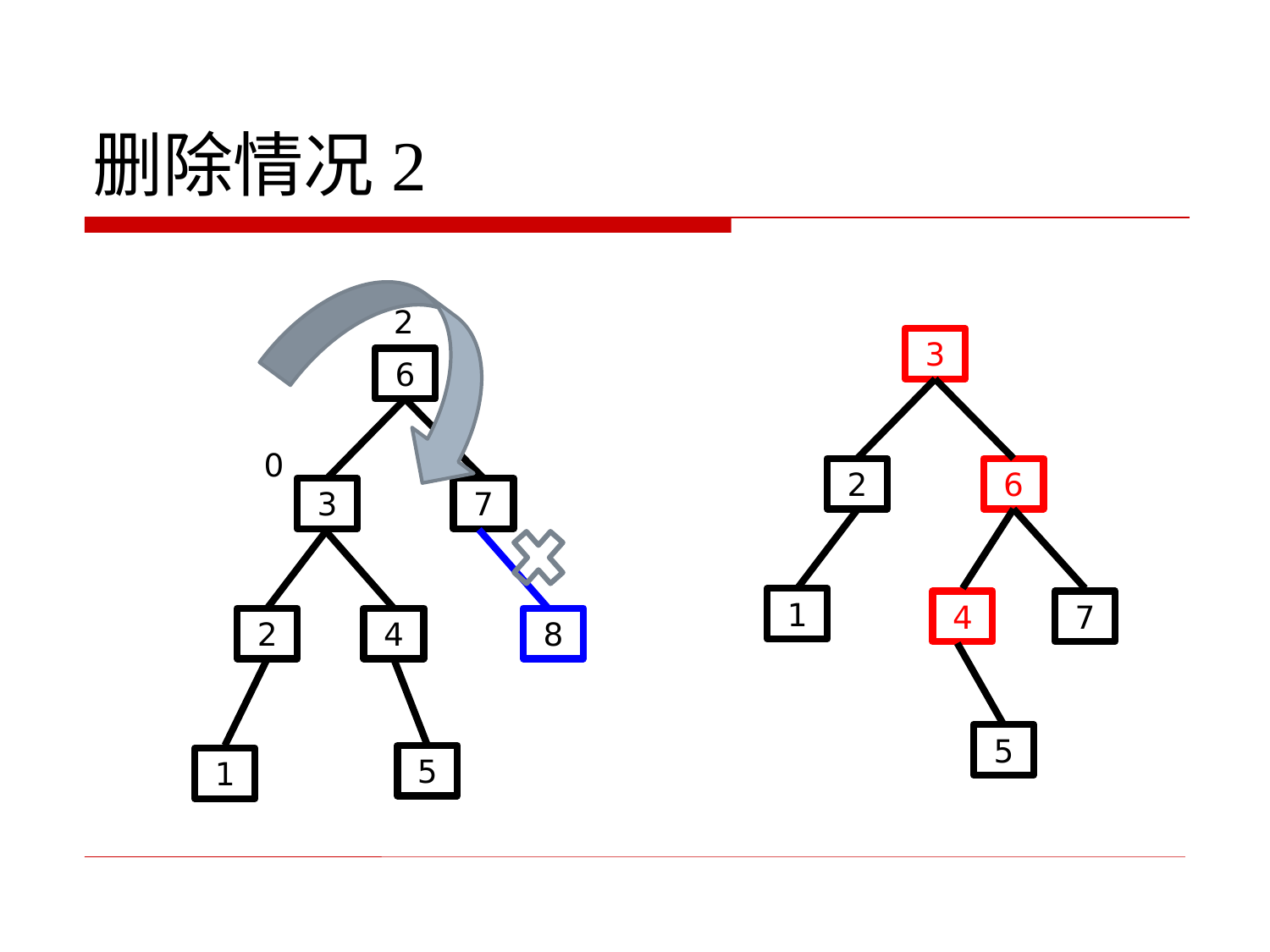

# 删除情况2

2
6
0
3
7

2
4
8
5
1
3
2
6
1
4
7
5